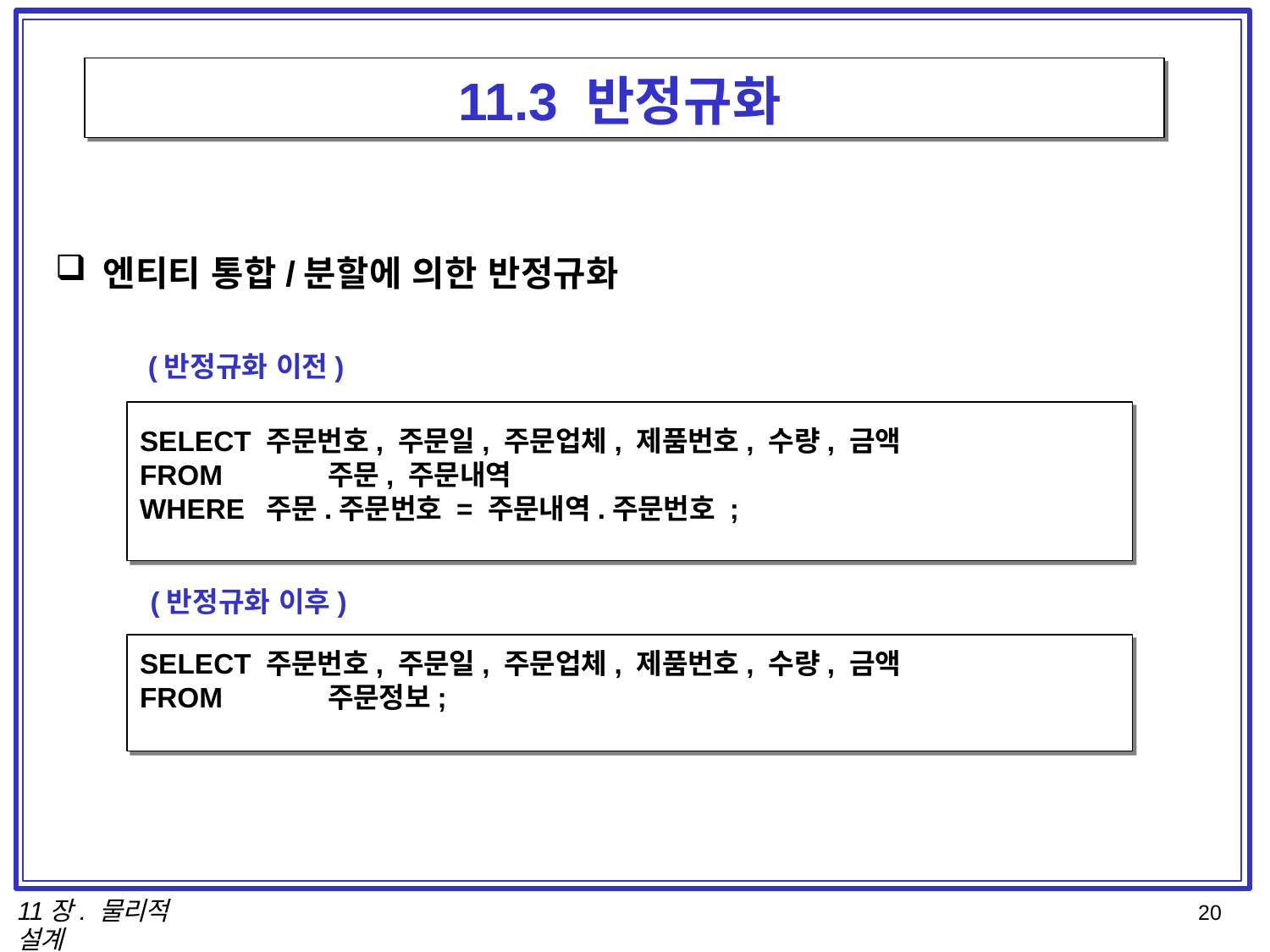

# 11.3 반정규화
엔티티 통합/분할에 의한 반정규화

(반정규화 이전)

SELECT 주문번호, 주문일, 주문업체, 제품번호, 수량, 금액
FROM	주문, 주문내역
WHERE 주문.주문번호 = 주문내역.주문번호 ;

(반정규화 이후)

SELECT 주문번호, 주문일, 주문업체, 제품번호, 수량, 금액
FROM	주문정보;

11장. 물리적 설계
20